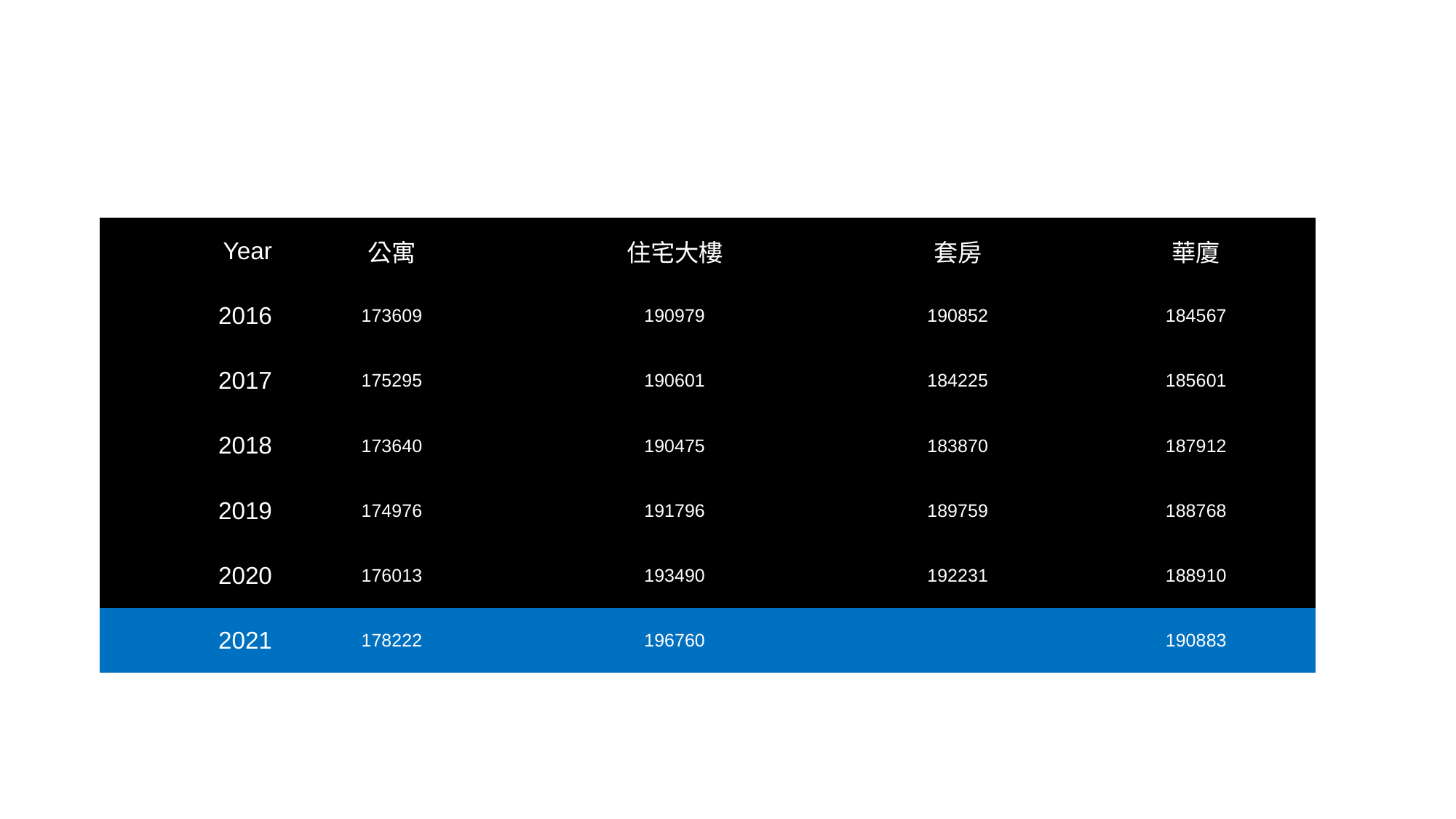

| Year | 公寓 | 住宅大樓 | 套房 | 華廈 |
| --- | --- | --- | --- | --- |
| 2016 | 173609 | 190979 | 190852 | 184567 |
| 2017 | 175295 | 190601 | 184225 | 185601 |
| 2018 | 173640 | 190475 | 183870 | 187912 |
| 2019 | 174976 | 191796 | 189759 | 188768 |
| 2020 | 176013 | 193490 | 192231 | 188910 |
| 2021 | 178222 | 196760 |  | 190883 |